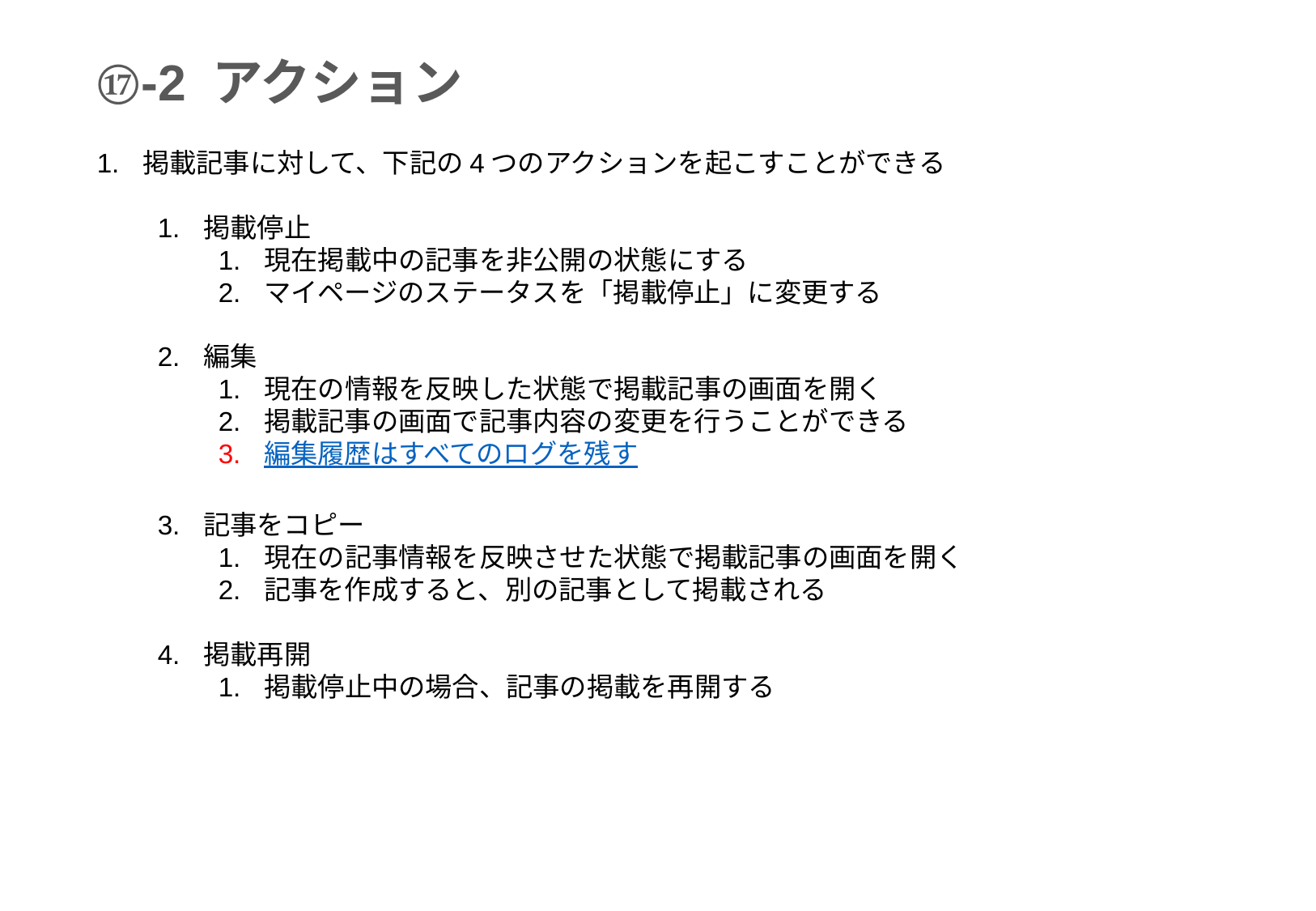

⑰-2 アクション
掲載記事に対して、下記の4つのアクションを起こすことができる

掲載停止
現在掲載中の記事を非公開の状態にする
マイページのステータスを「掲載停止」に変更する

編集
現在の情報を反映した状態で掲載記事の画面を開く
掲載記事の画面で記事内容の変更を行うことができる
編集履歴はすべてのログを残す

記事をコピー
現在の記事情報を反映させた状態で掲載記事の画面を開く
記事を作成すると、別の記事として掲載される

掲載再開
掲載停止中の場合、記事の掲載を再開する